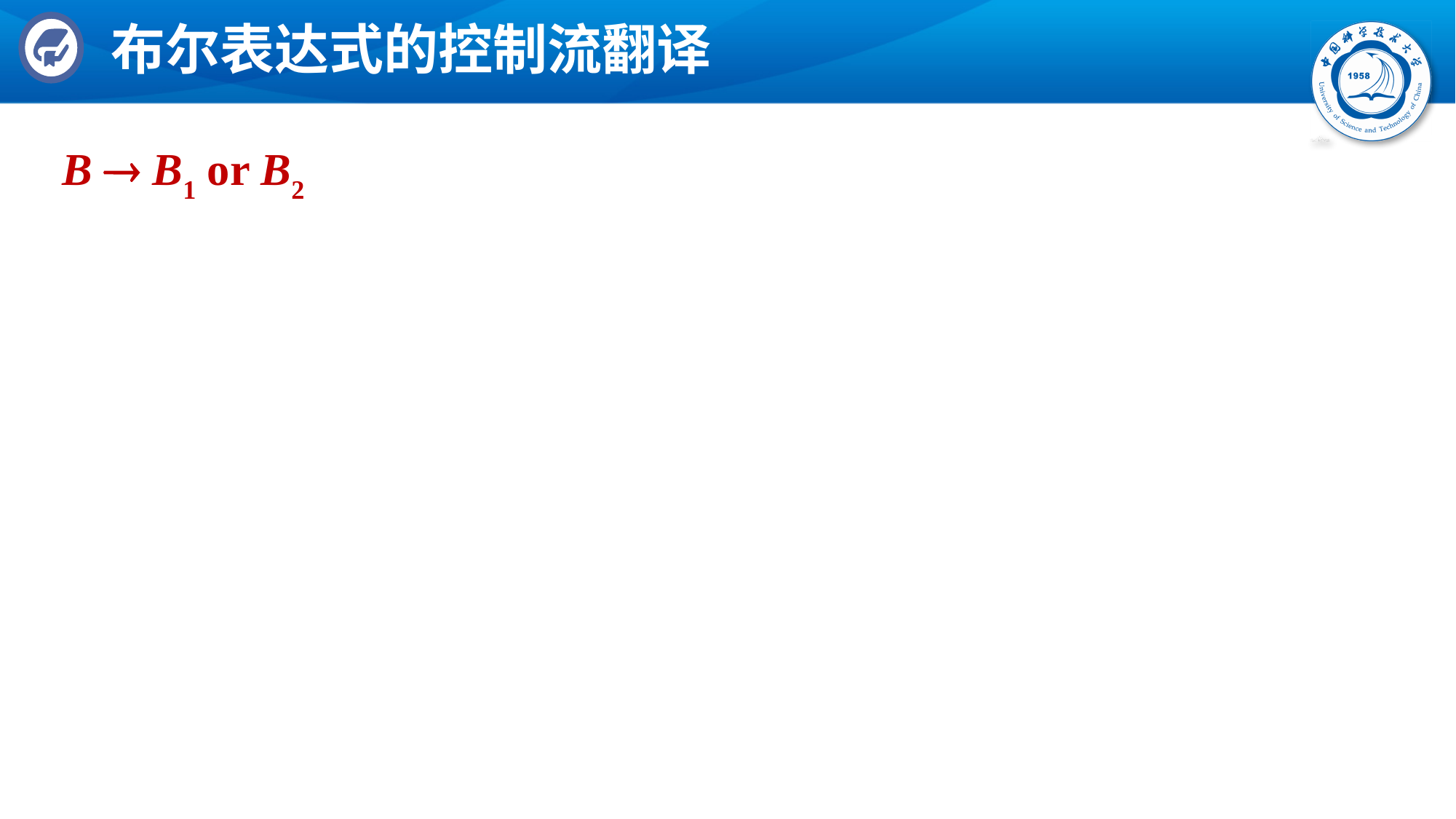

# 布尔表达式的控制流翻译
B → B1 or B2
{B1.true = B.true;
 B1.false = newLabel();
 B2.true = B.true;
 B2.false = B.false;
 B.code = B1.code || gen(B1.false, ‘:’) || B2.code }